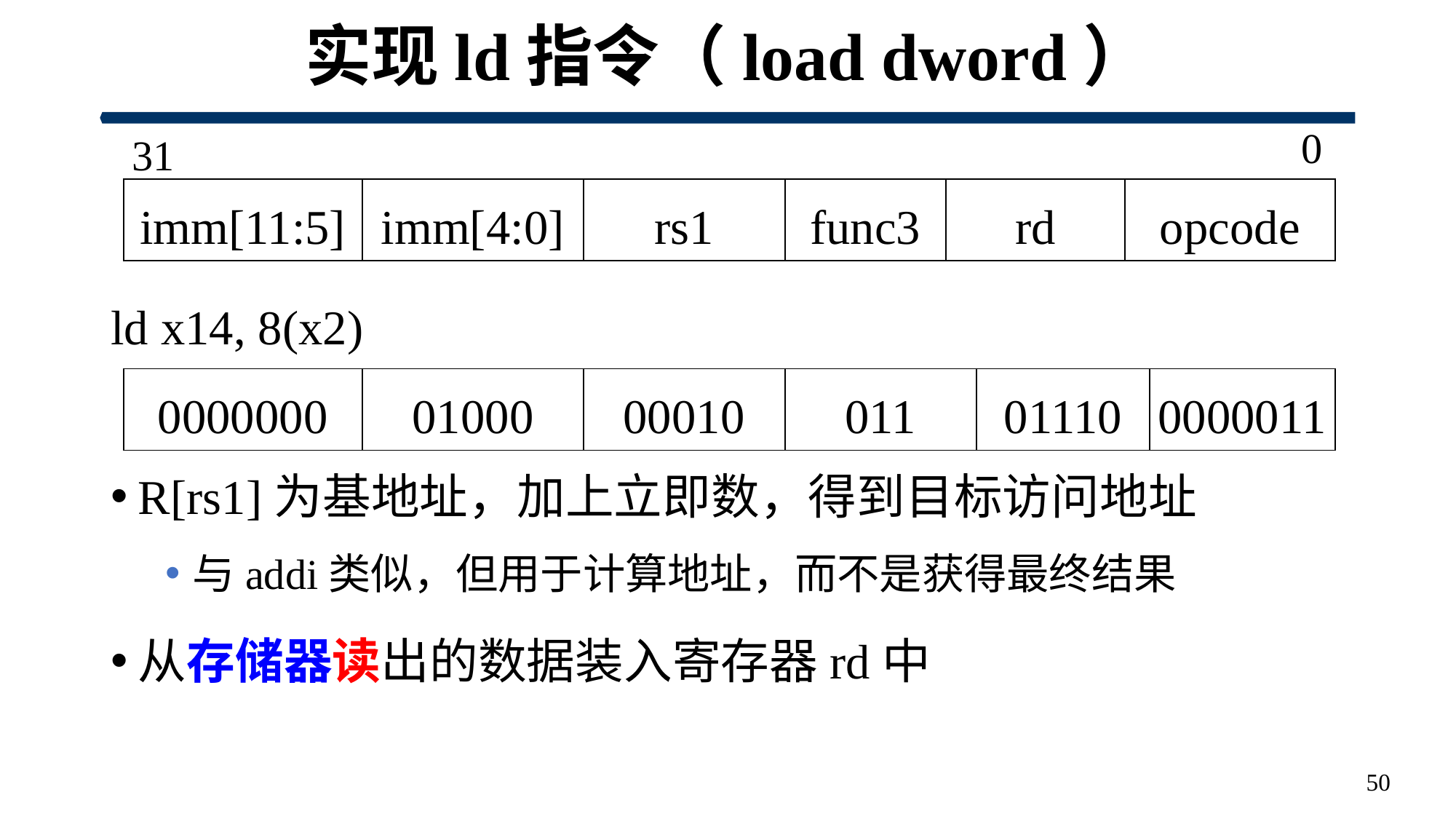

# 实现ld指令（load dword）
0
31

ld x14, 8(x2)

R[rs1]为基地址，加上立即数，得到目标访问地址
与addi类似，但用于计算地址，而不是获得最终结果
从存储器读出的数据装入寄存器rd中
| imm[11:5] | imm[4:0] | rs1 | func3 | rd | opcode |
| --- | --- | --- | --- | --- | --- |
| 0000000 | 01000 | 00010 | 011 | 01110 | 0000011 |
| --- | --- | --- | --- | --- | --- |
50